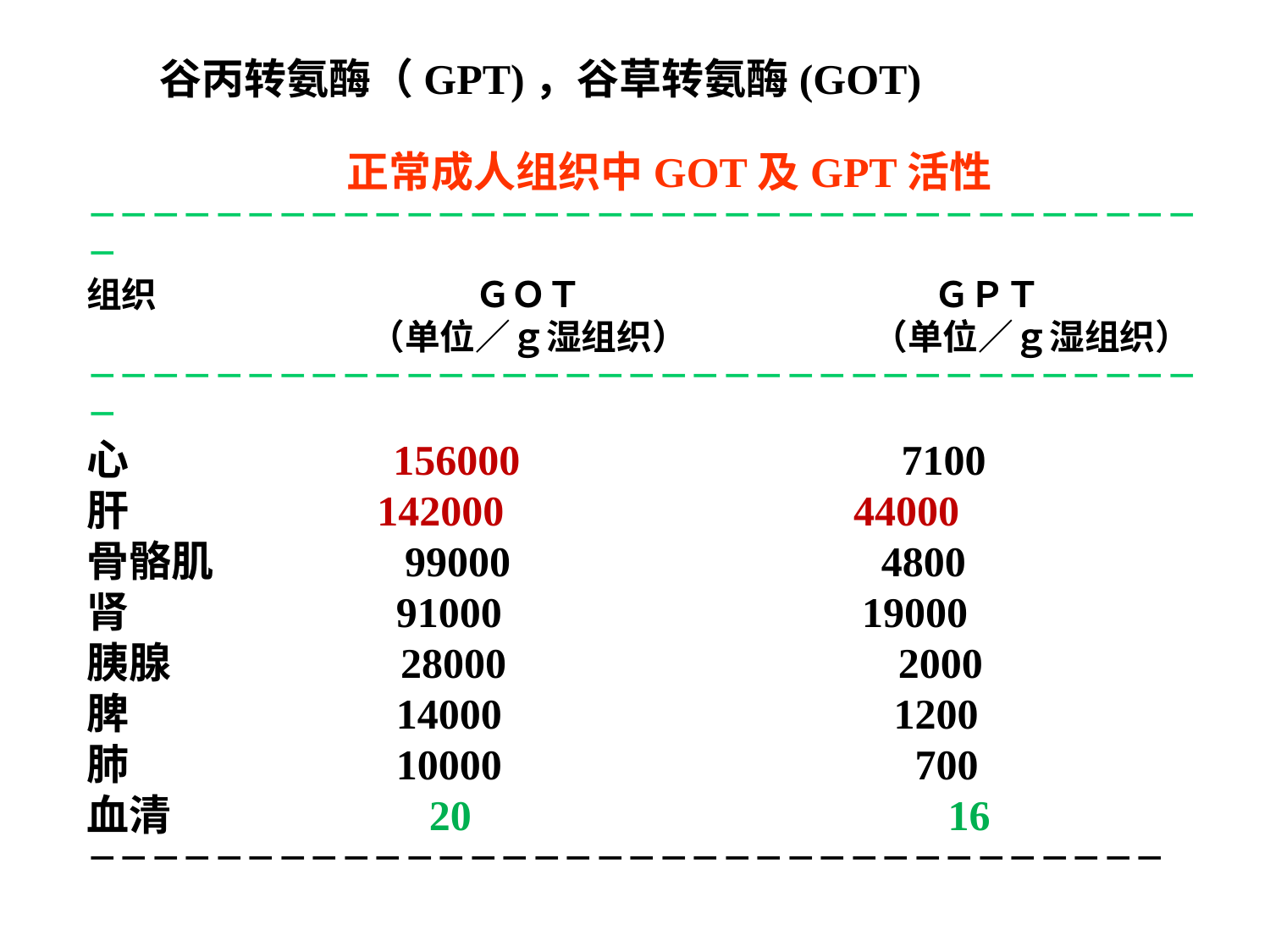

谷丙转氨酶（GPT)，谷草转氨酶(GOT)
　                        正常成人组织中GOT及GPT活性
－－－－－－－－－－－－－－－－－－－－－－－－－－－－－－－－－－－－
组织　　　　　　　　　ＧＯＴ　　　　　　　　　　　ＧＰＴ
　　　　　　　　（单位／ｇ湿组织）　　　　　 （单位／ｇ湿组织）
－－－－－－－－－－－－－－－－－－－－－－－－－－－－－－－－－－－－
心　　　　　　156000                                    7100
肝                         142000                                 44000
骨骼肌                   99000                                   4800
肾                           91000                                  19000
胰腺                       28000                                     2000
脾                           14000                                     1200
肺                           10000                                       700
血清                          20                                             16
－－－－－－－－－－－－－－－－－－－－－－－－－－－－－－－－－－